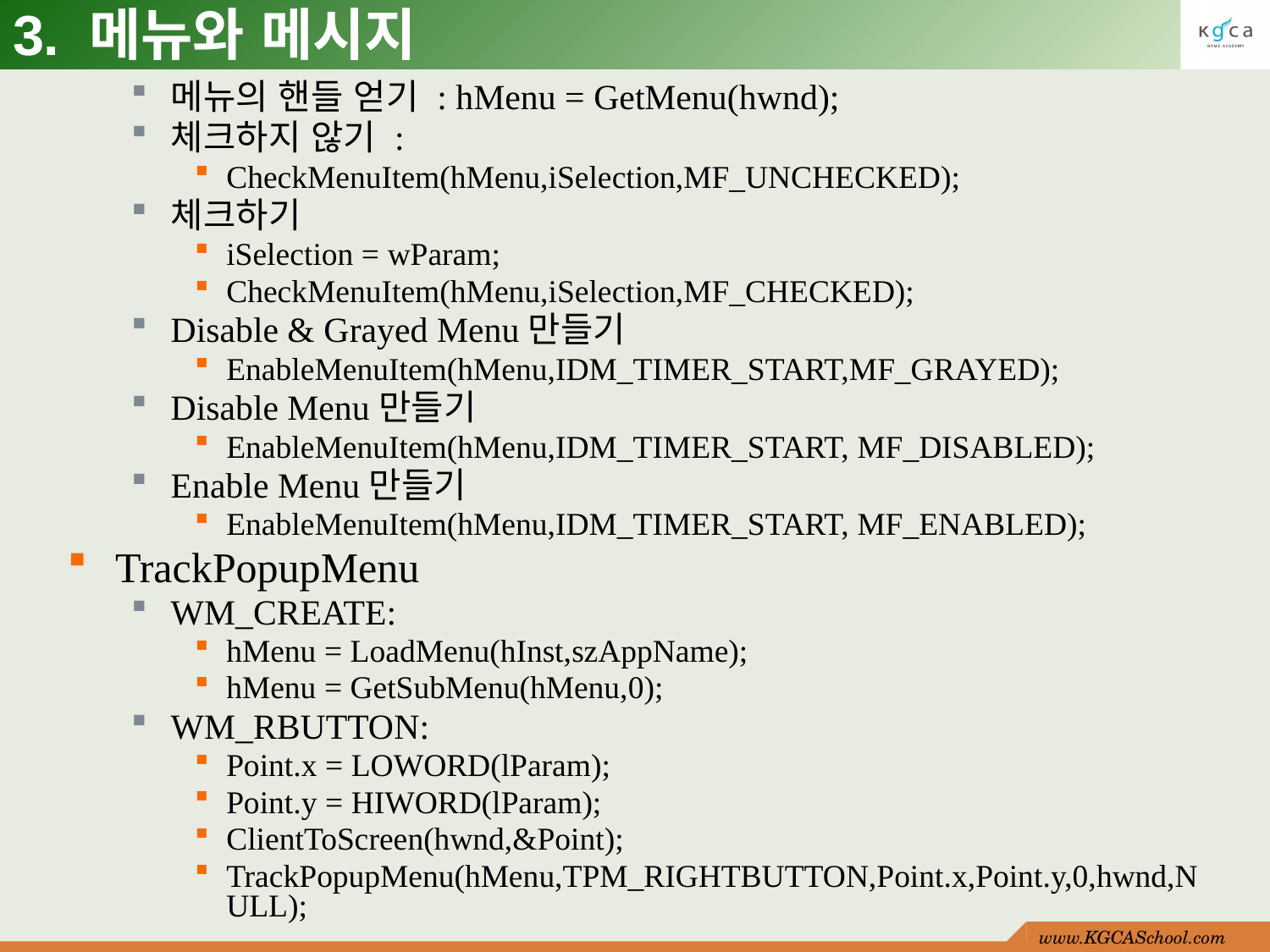

# 3. 메뉴와 메시지
메뉴의 핸들 얻기 : hMenu = GetMenu(hwnd);
체크하지 않기 :
CheckMenuItem(hMenu,iSelection,MF_UNCHECKED);
체크하기
iSelection = wParam;
CheckMenuItem(hMenu,iSelection,MF_CHECKED);
Disable & Grayed Menu만들기
EnableMenuItem(hMenu,IDM_TIMER_START,MF_GRAYED);
Disable Menu만들기
EnableMenuItem(hMenu,IDM_TIMER_START, MF_DISABLED);
Enable Menu만들기
EnableMenuItem(hMenu,IDM_TIMER_START, MF_ENABLED);
TrackPopupMenu
WM_CREATE:
hMenu = LoadMenu(hInst,szAppName);
hMenu = GetSubMenu(hMenu,0);
WM_RBUTTON:
Point.x = LOWORD(lParam);
Point.y = HIWORD(lParam);
ClientToScreen(hwnd,&Point);
TrackPopupMenu(hMenu,TPM_RIGHTBUTTON,Point.x,Point.y,0,hwnd,NULL);